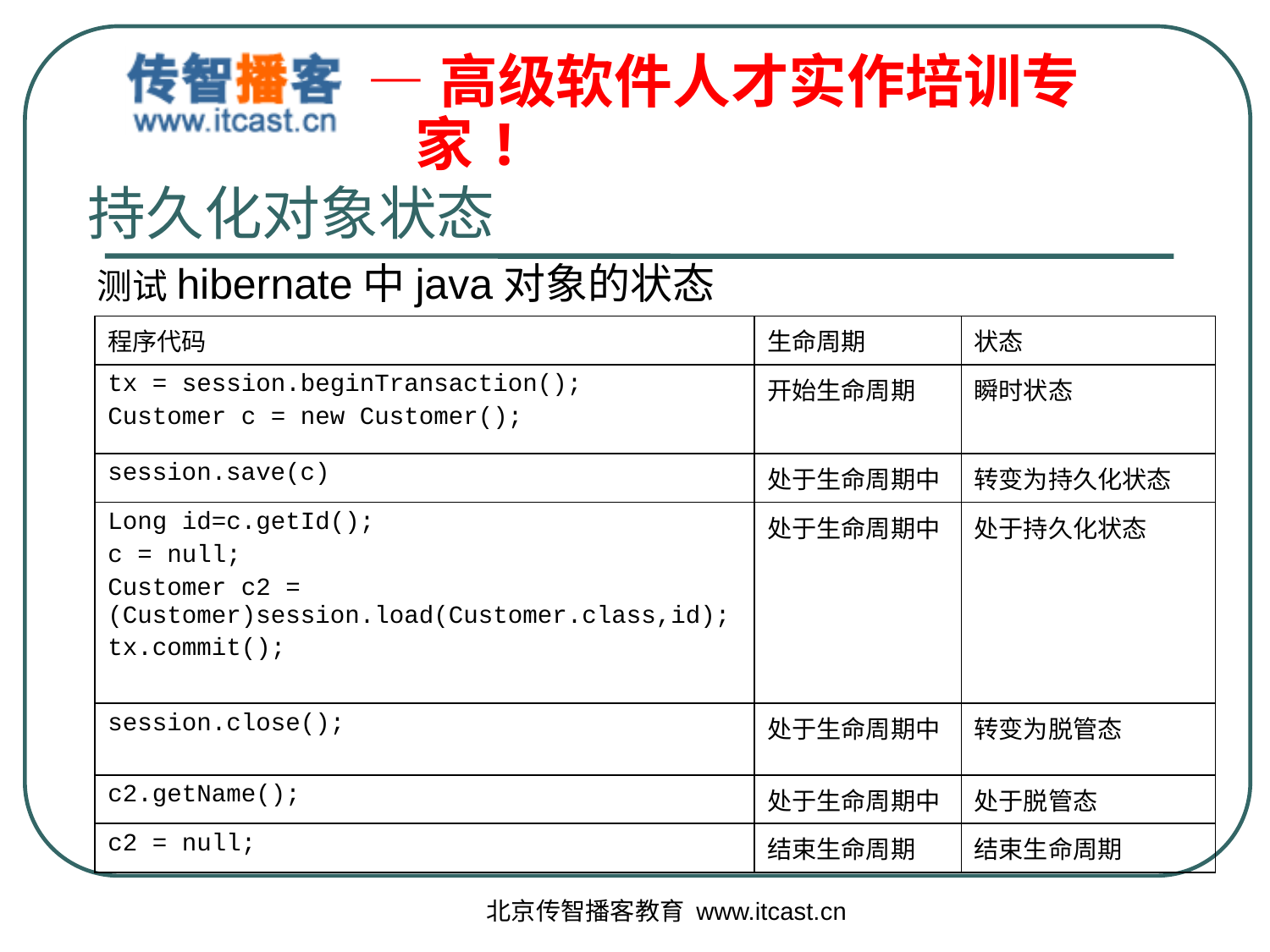

# 持久化对象状态
测试hibernate中java对象的状态
| 程序代码 | 生命周期 | 状态 |
| --- | --- | --- |
| tx = session.beginTransaction(); Customer c = new Customer(); | 开始生命周期 | 瞬时状态 |
| session.save(c) | 处于生命周期中 | 转变为持久化状态 |
| Long id=c.getId(); c = null; Customer c2 = (Customer)session.load(Customer.class,id); tx.commit(); | 处于生命周期中 | 处于持久化状态 |
| session.close(); | 处于生命周期中 | 转变为脱管态 |
| c2.getName(); | 处于生命周期中 | 处于脱管态 |
| c2 = null; | 结束生命周期 | 结束生命周期 |
北京传智播客教育 www.itcast.cn